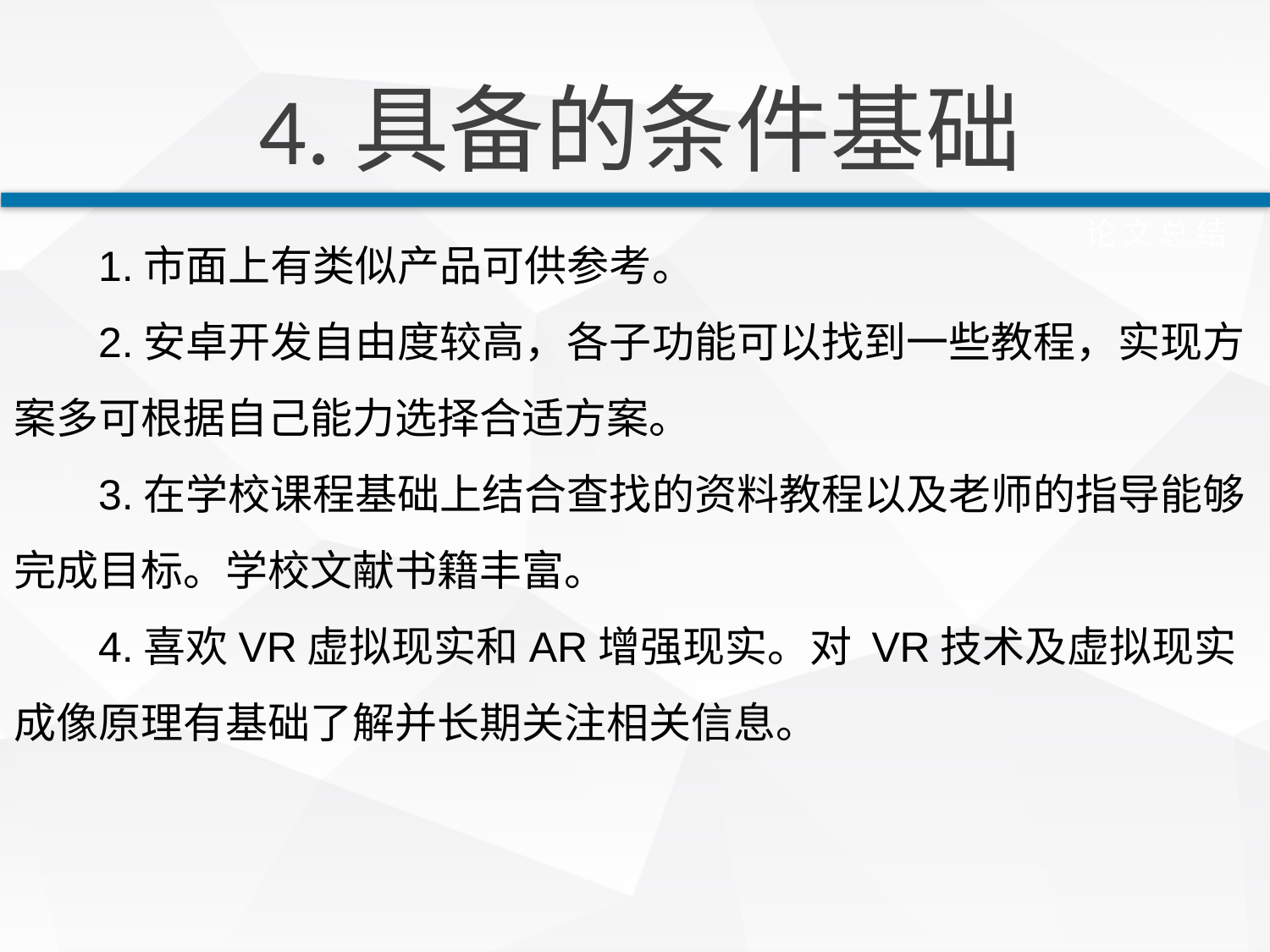

4.具备的条件基础

论文总结
1.市面上有类似产品可供参考。
2.安卓开发自由度较高，各子功能可以找到一些教程，实现方案多可根据自己能力选择合适方案。
3.在学校课程基础上结合查找的资料教程以及老师的指导能够完成目标。学校文献书籍丰富。
4.喜欢VR虚拟现实和AR增强现实。对 VR技术及虚拟现实成像原理有基础了解并长期关注相关信息。